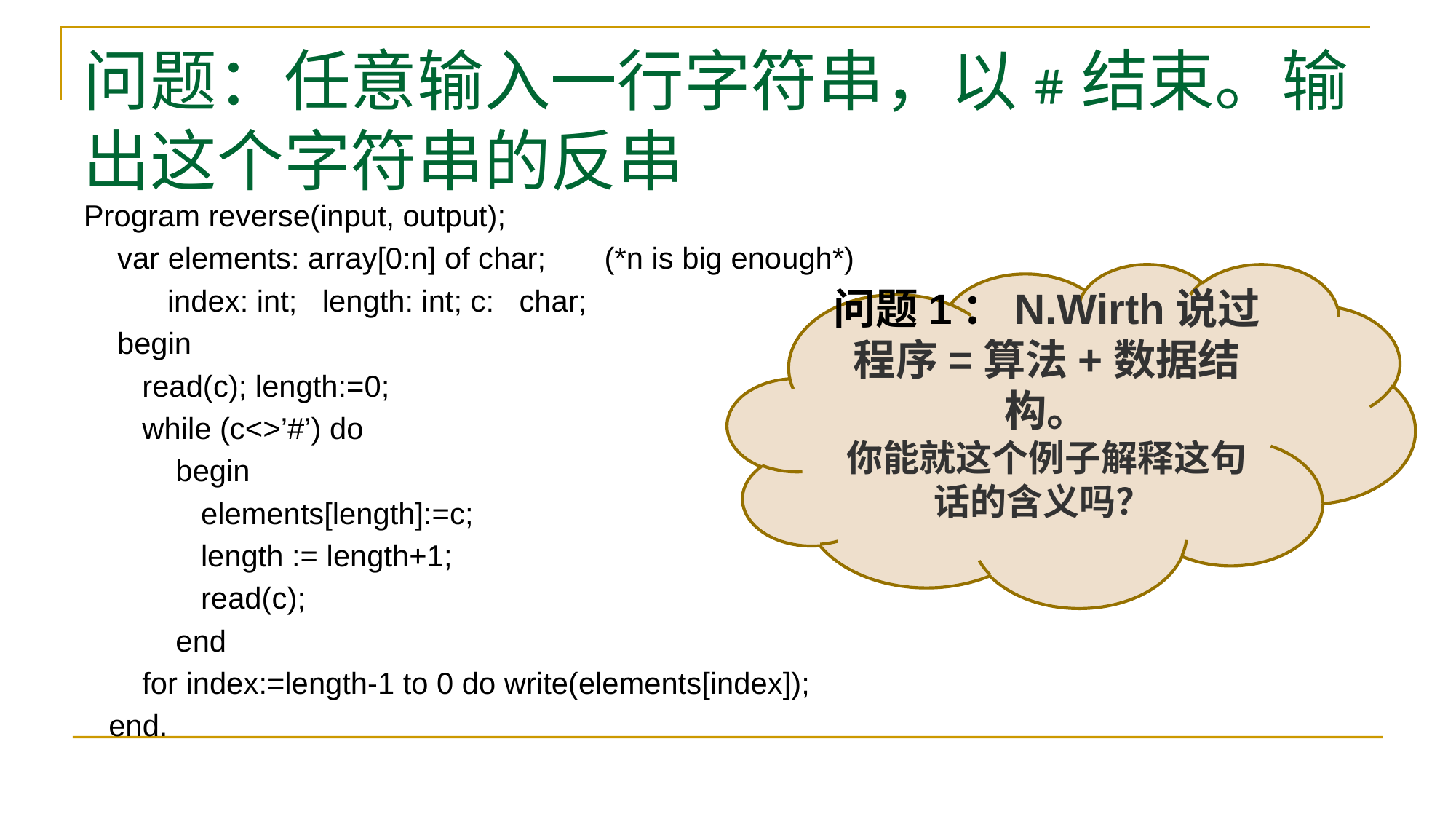

# 问题：任意输入一行字符串，以#结束。输出这个字符串的反串
Program reverse(input, output);
    var elements: array[0:n] of char;       (*n is big enough*)
          index: int;   length: int; c:   char;
    begin
       read(c); length:=0;
       while (c<>’#’) do
           begin
              elements[length]:=c;
              length := length+1;
              read(c);
           end
       for index:=length-1 to 0 do write(elements[index]);
   end.

问题1：N.Wirth说过程序=算法+数据结构。
你能就这个例子解释这句话的含义吗？